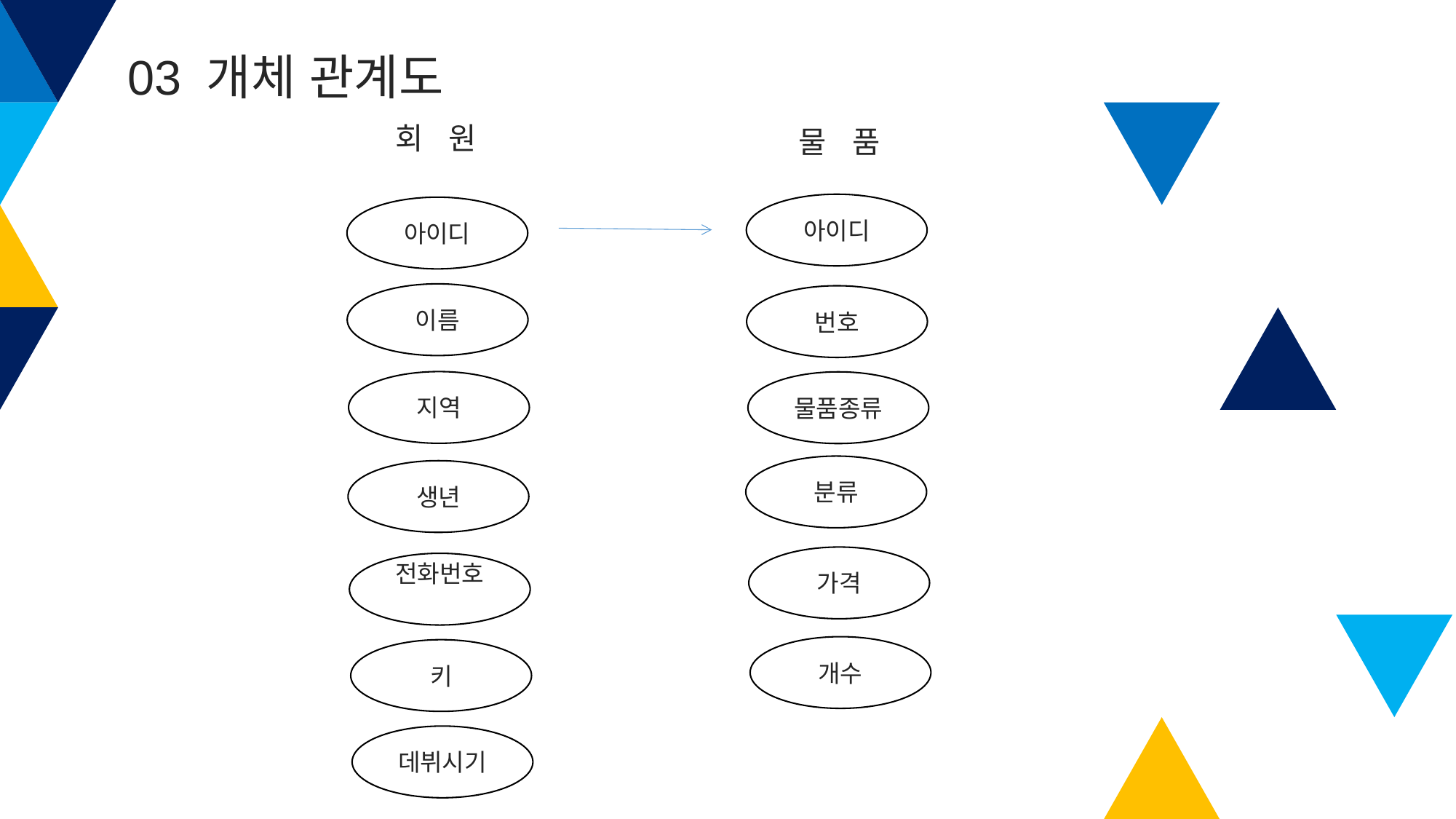

03 개체 관계도
회   원
물   품
아이디
아이디
이름
번호
지역
물품종류
분류
생년
가격
전화번호

개수
키
데뷔시기